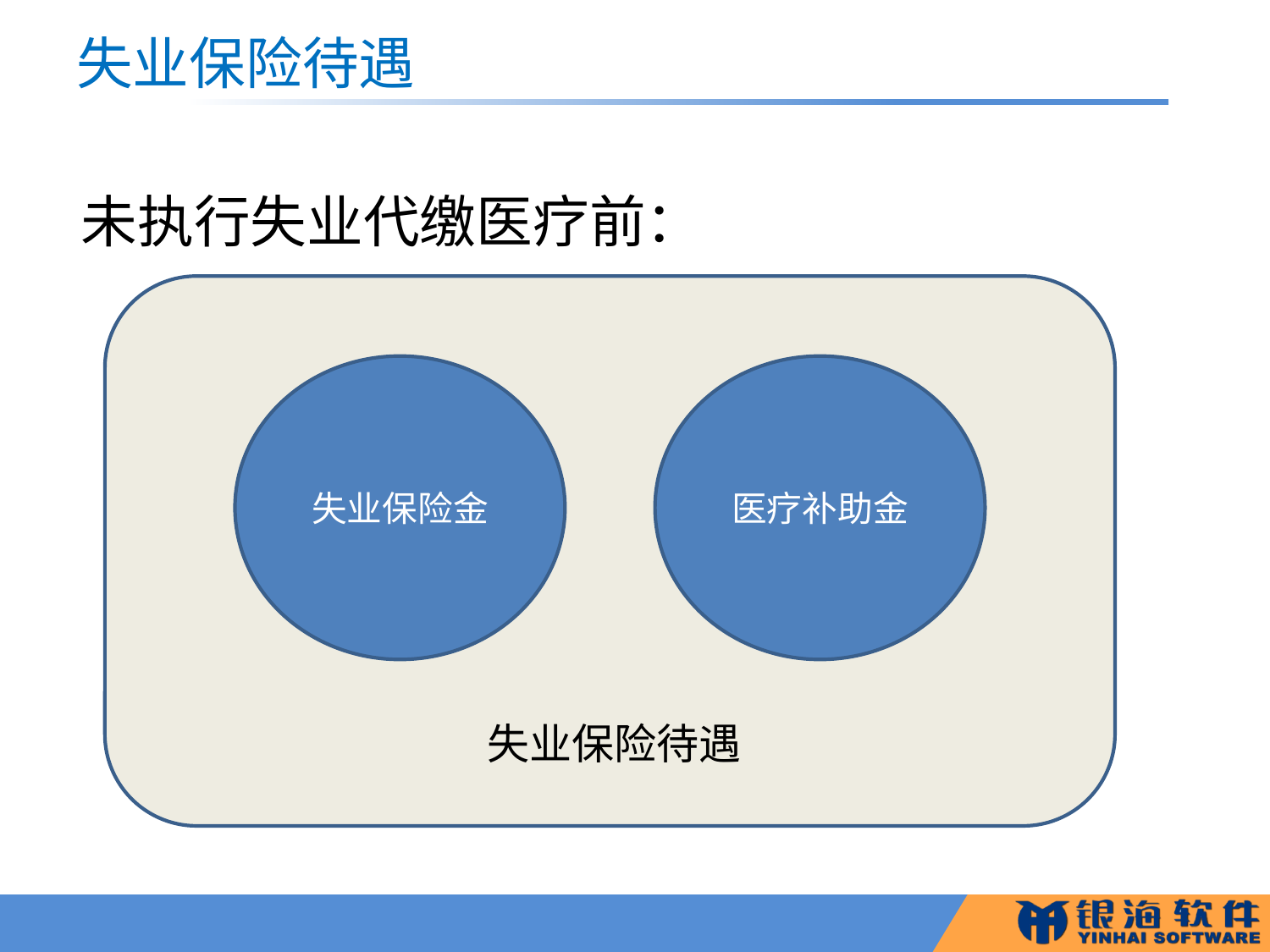

# 失业保险待遇
未执行失业代缴医疗前：

失业保险金
医疗补助金
失业保险待遇